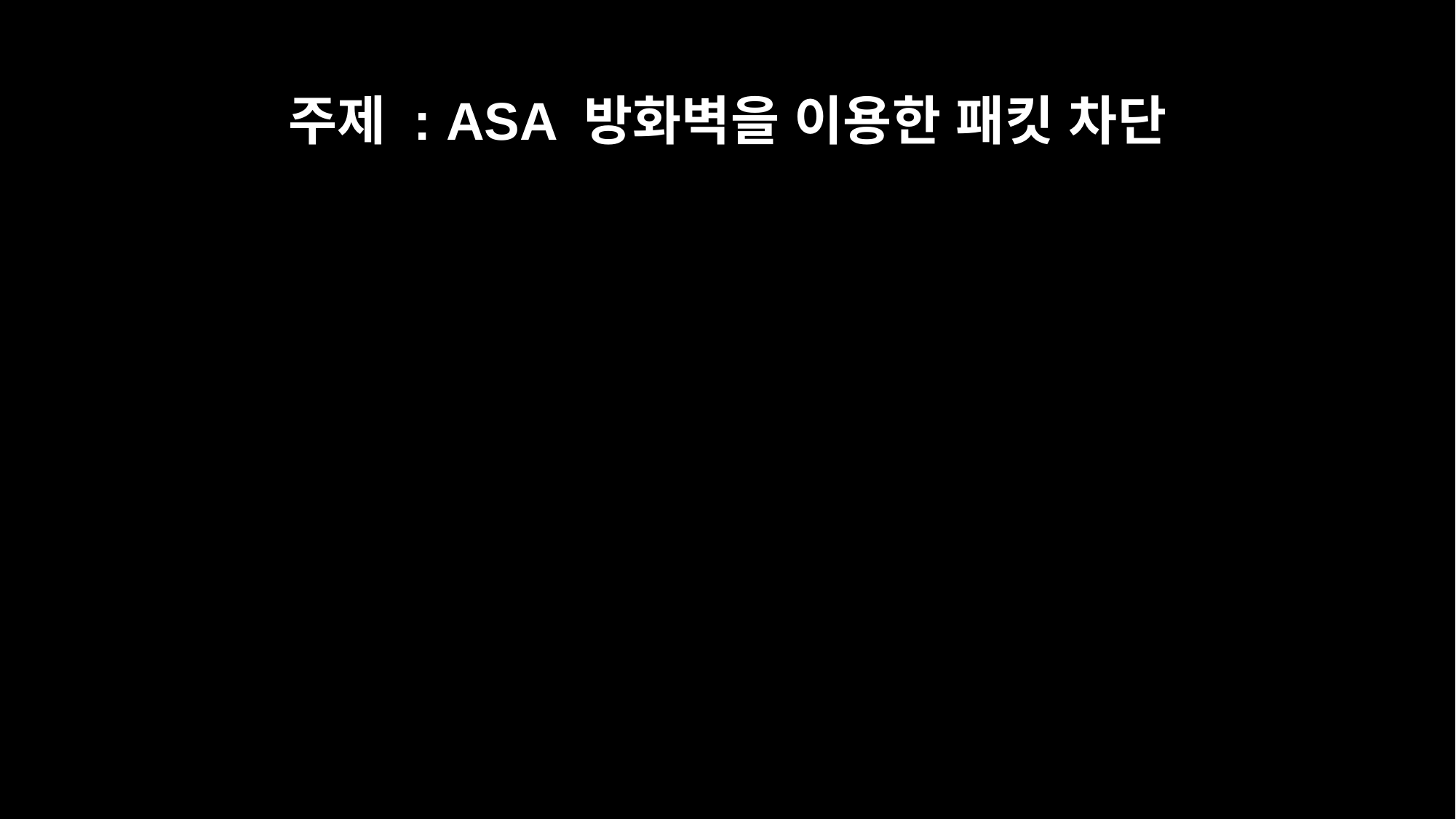

# 주제 : ASA 방화벽을 이용한 패킷 차단